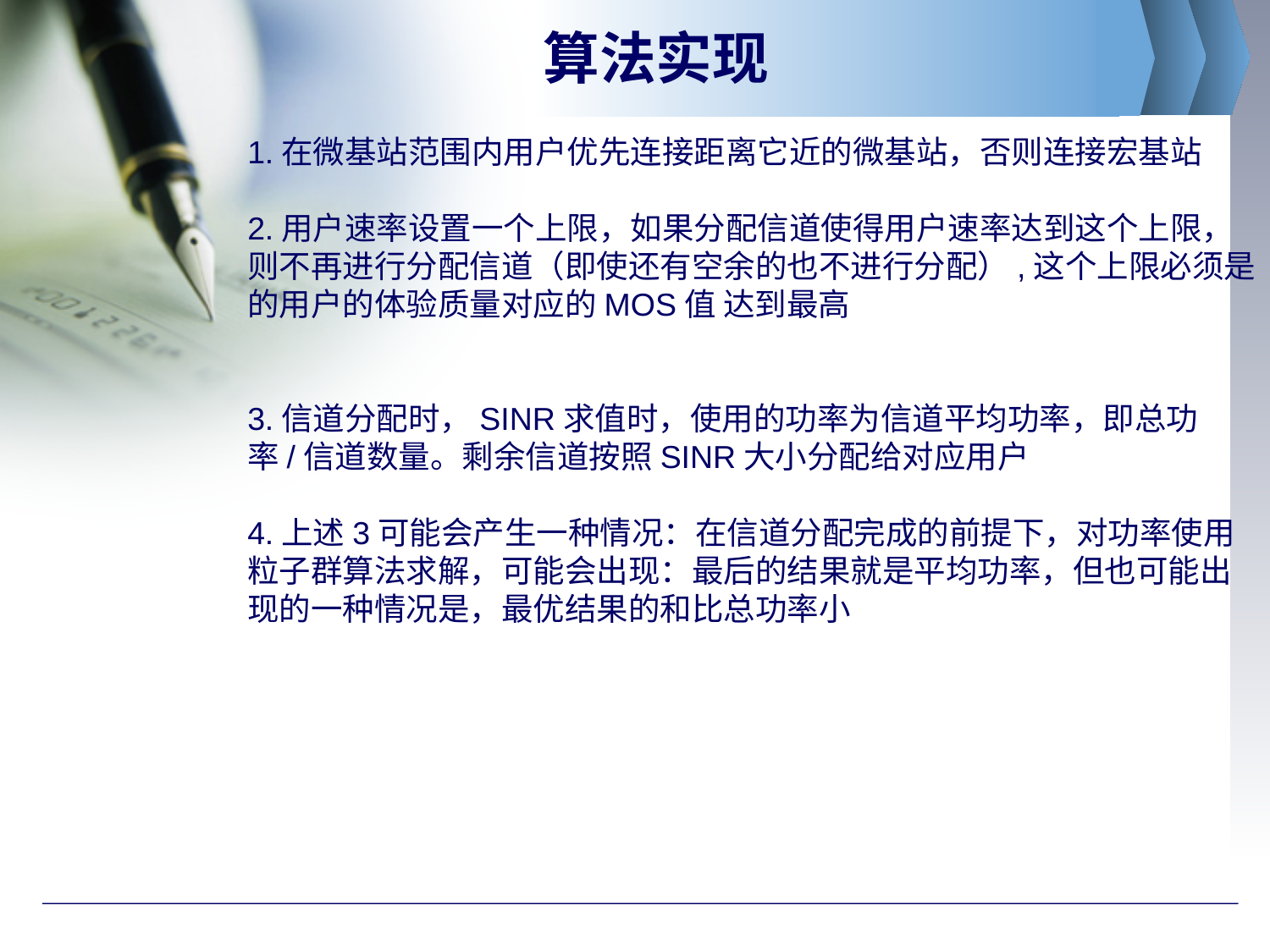

# 算法实现
1.在微基站范围内用户优先连接距离它近的微基站，否则连接宏基站

2.用户速率设置一个上限，如果分配信道使得用户速率达到这个上限，则不再进行分配信道（即使还有空余的也不进行分配）,这个上限必须是的用户的体验质量对应的MOS值 达到最高

3.信道分配时，SINR求值时，使用的功率为信道平均功率，即总功率/信道数量。剩余信道按照SINR大小分配给对应用户

4.上述3可能会产生一种情况：在信道分配完成的前提下，对功率使用粒子群算法求解，可能会出现：最后的结果就是平均功率，但也可能出现的一种情况是，最优结果的和比总功率小